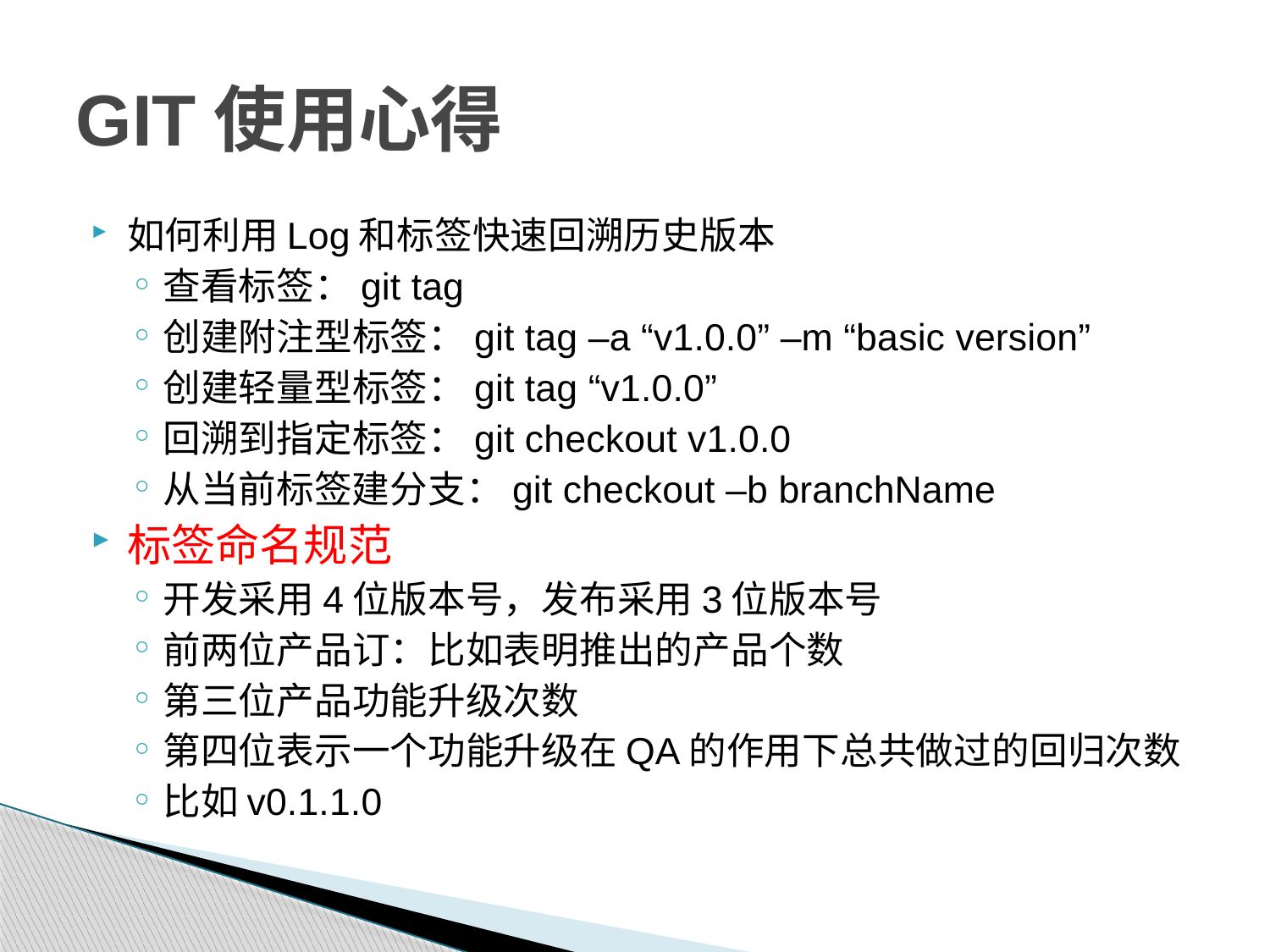

# GIT使用心得
如何利用Log和标签快速回溯历史版本
查看标签：git tag
创建附注型标签：git tag –a “v1.0.0” –m “basic version”
创建轻量型标签：git tag “v1.0.0”
回溯到指定标签：git checkout v1.0.0
从当前标签建分支：git checkout –b branchName
标签命名规范
开发采用4位版本号，发布采用3位版本号
前两位产品订：比如表明推出的产品个数
第三位产品功能升级次数
第四位表示一个功能升级在QA的作用下总共做过的回归次数
比如v0.1.1.0